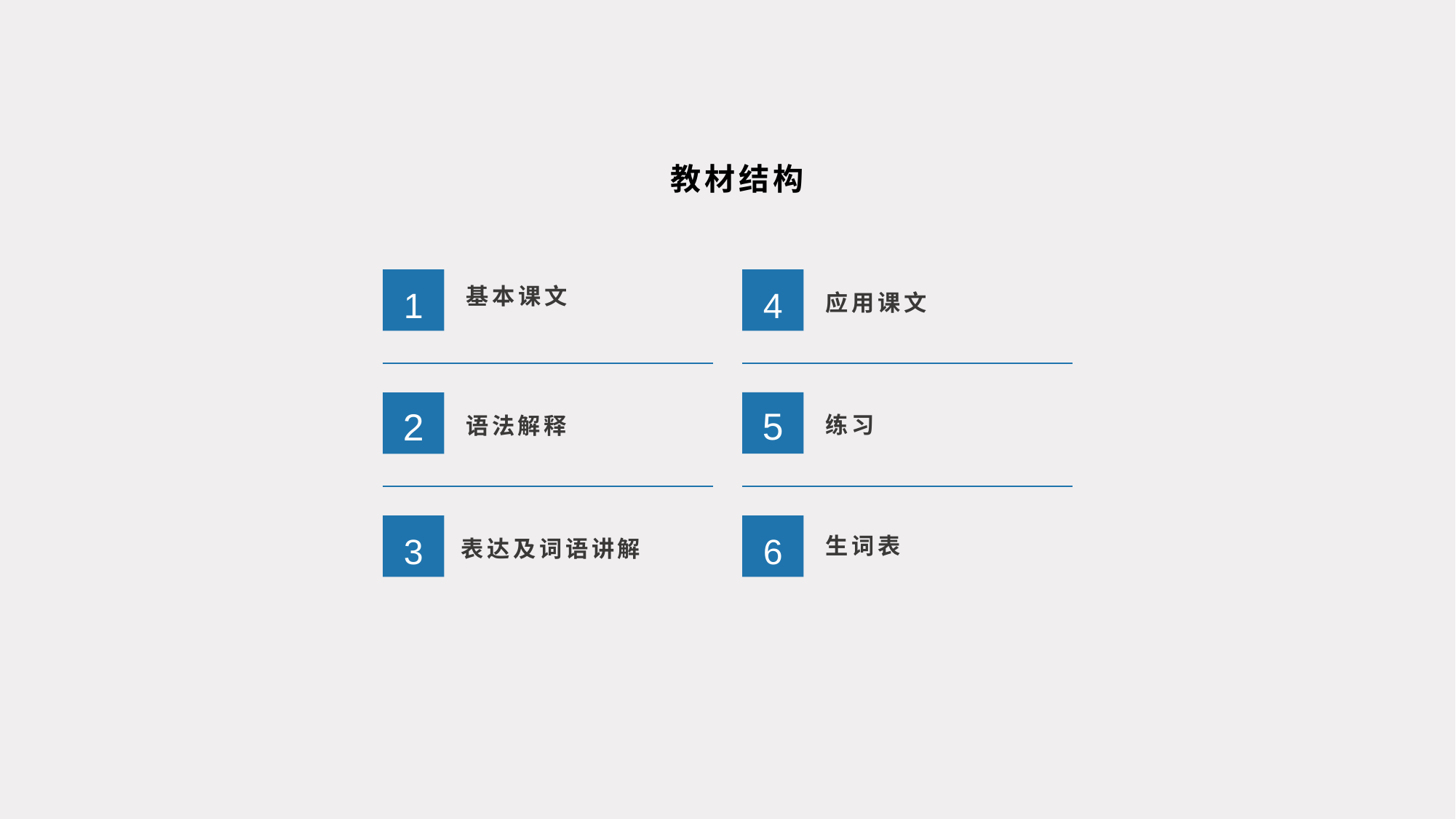

教材结构
应用课文
基本课文
1
4
练习
5
2
语法解释
表达及词语讲解
3
6
生词表